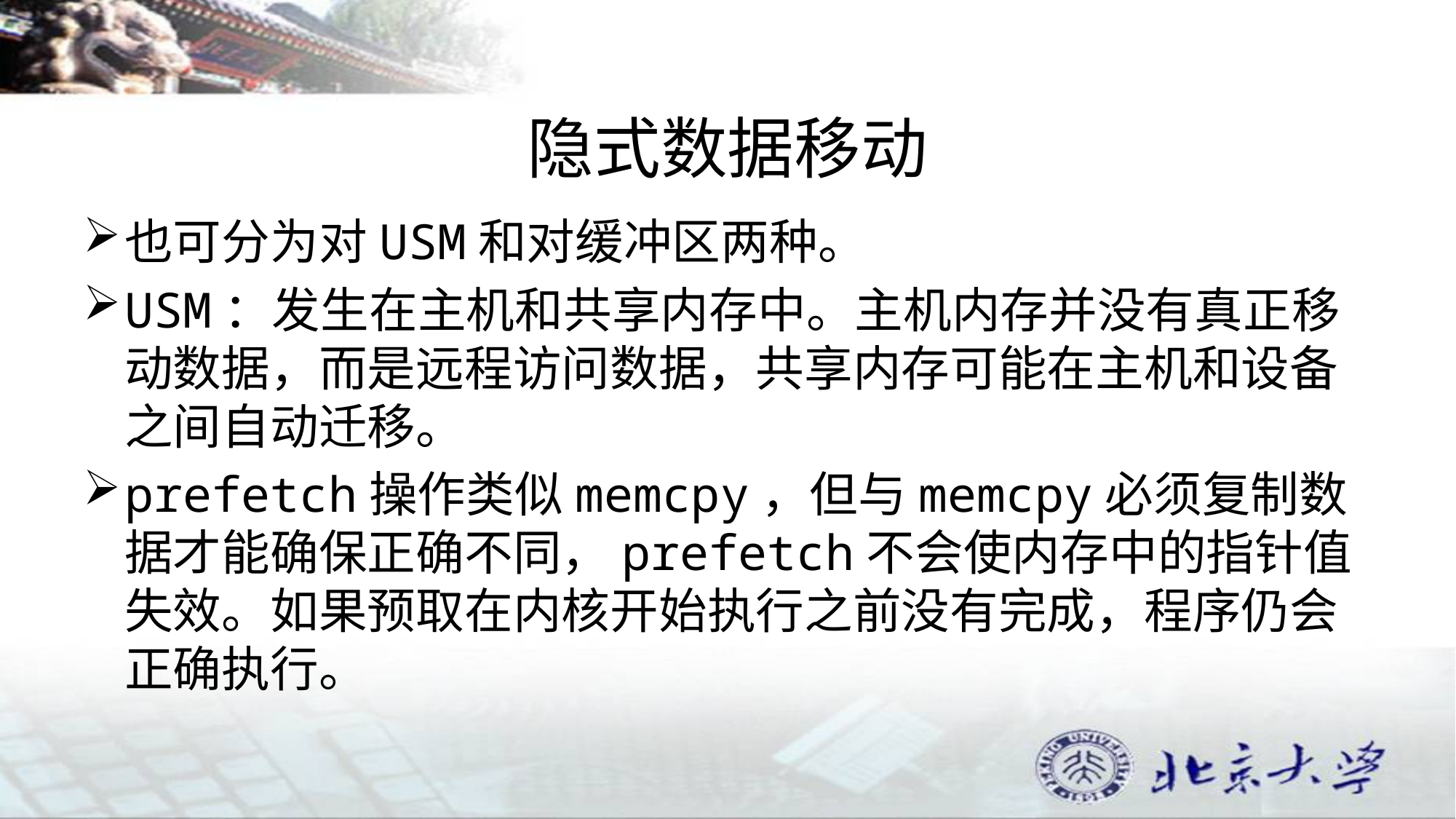

# 隐式数据移动
也可分为对USM和对缓冲区两种。
USM：发生在主机和共享内存中。主机内存并没有真正移动数据，而是远程访问数据，共享内存可能在主机和设备之间自动迁移。
prefetch操作类似memcpy，但与memcpy必须复制数据才能确保正确不同，prefetch不会使内存中的指针值失效。如果预取在内核开始执行之前没有完成，程序仍会正确执行。